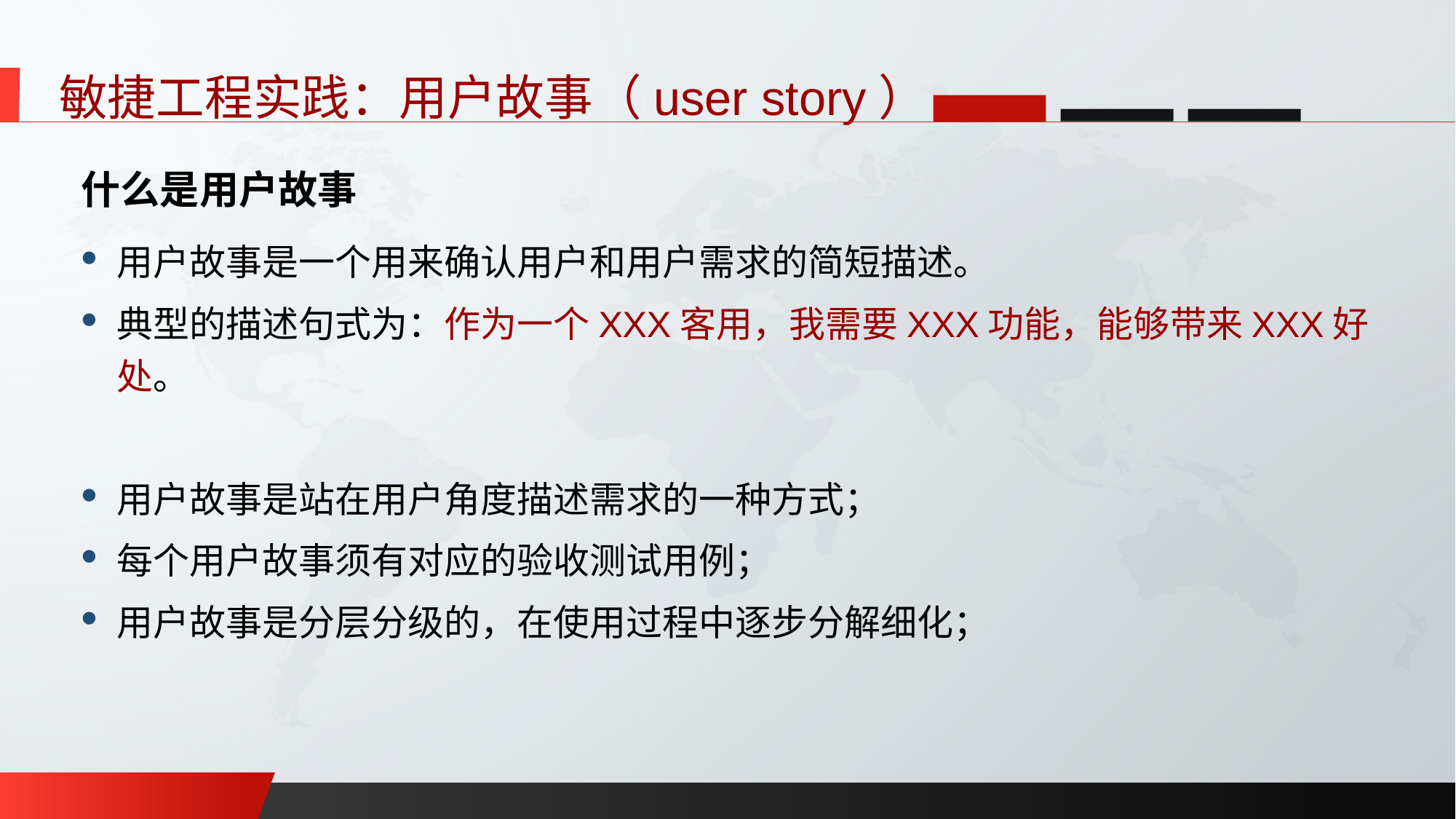

敏捷工程实践：用户故事（user story）

什么是用户故事
用户故事是一个用来确认用户和用户需求的简短描述。
典型的描述句式为：作为一个XXX客用，我需要XXX功能，能够带来XXX好处。

用户故事是站在用户角度描述需求的一种方式；
每个用户故事须有对应的验收测试用例；
用户故事是分层分级的，在使用过程中逐步分解细化；